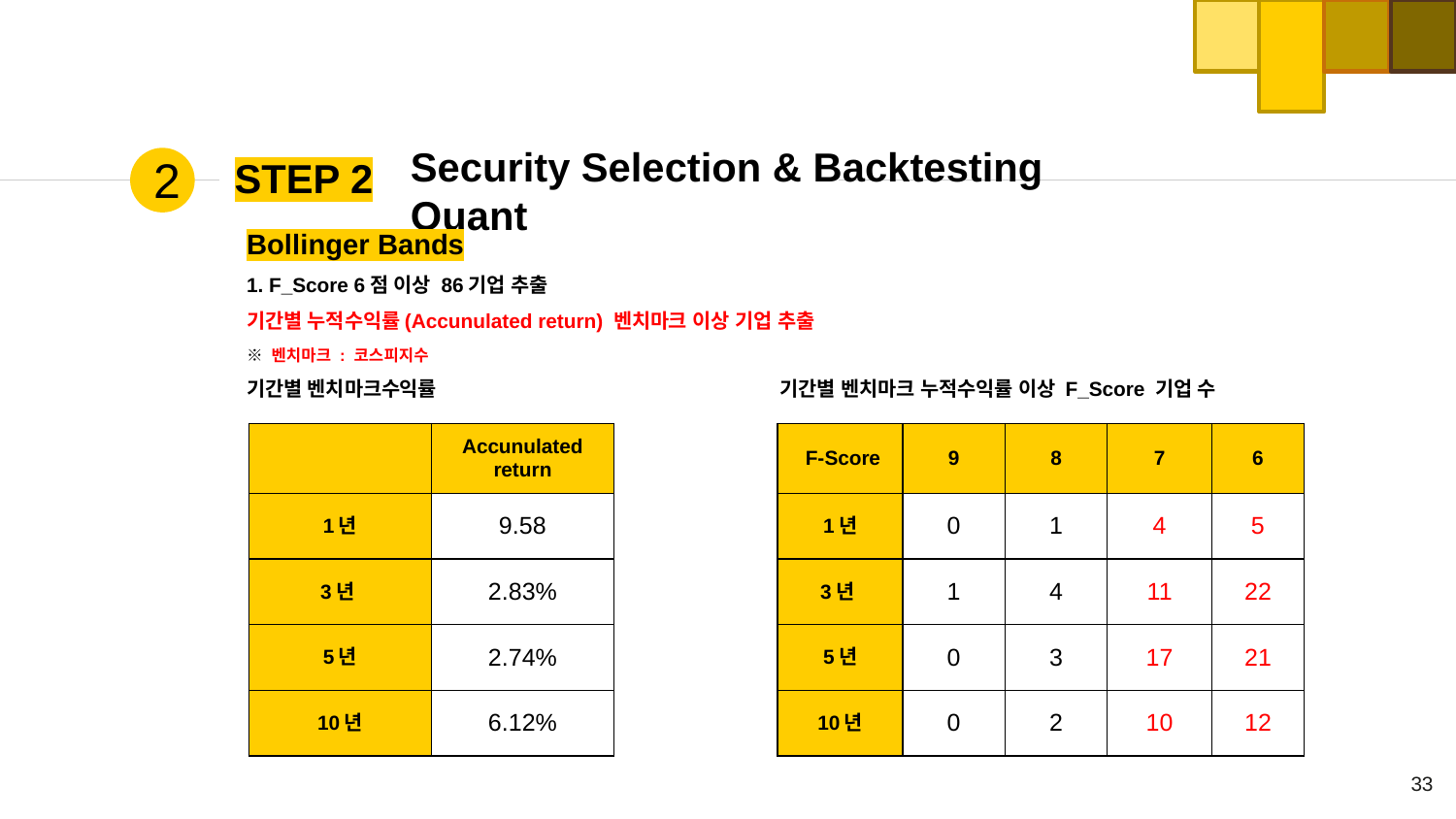

Security Selection & Backtesting Quant
2
# STEP 2
Bollinger Bands
1. F_Score 6점 이상 86기업 추출
기간별 누적수익률(Accunulated return) 벤치마크 이상 기업 추출
※ 벤치마크 : 코스피지수
기간별 벤치마크수익률

기간별 벤치마크 누적수익률 이상 F_Score 기업 수
|  | Accunulated return |
| --- | --- |
| 1년 | 9.58 |
| 3년 | 2.83% |
| 5년 | 2.74% |
| 10년 | 6.12% |
| F-Score | 9 | 8 | 7 | 6 |
| --- | --- | --- | --- | --- |
| 1년 | 0 | 1 | 4 | 5 |
| 3년 | 1 | 4 | 11 | 22 |
| 5년 | 0 | 3 | 17 | 21 |
| 10년 | 0 | 2 | 10 | 12 |
33